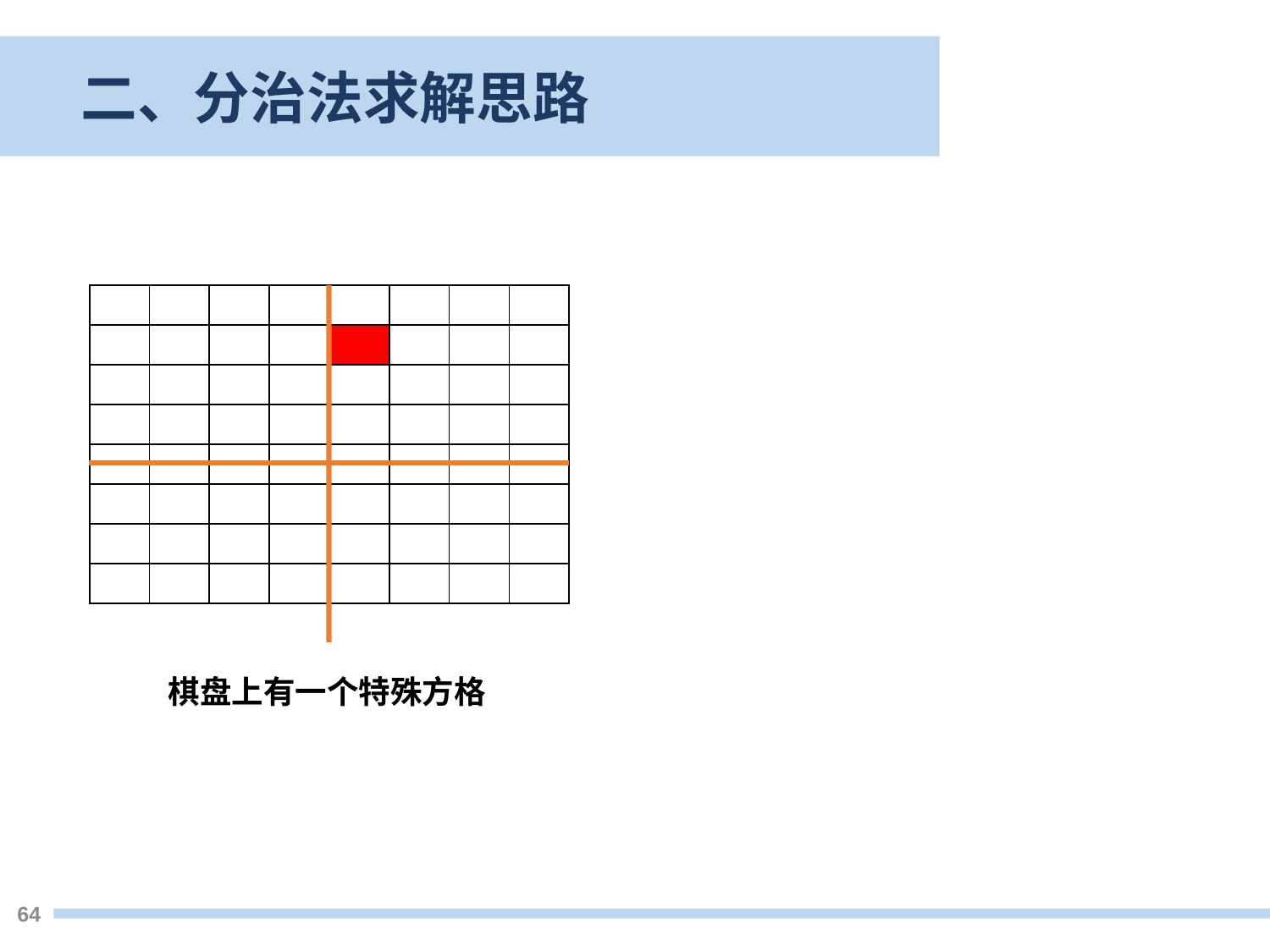

二、分治法求解思路
|  |  |  |  |  |  |  |  |
| --- | --- | --- | --- | --- | --- | --- | --- |
|  |  |  |  |  |  |  |  |
|  |  |  |  |  |  |  |  |
|  |  |  |  |  |  |  |  |
|  |  |  |  |  |  |  |  |
|  |  |  |  |  |  |  |  |
|  |  |  |  |  |  |  |  |
|  |  |  |  |  |  |  |  |
棋盘上有一个特殊方格
64